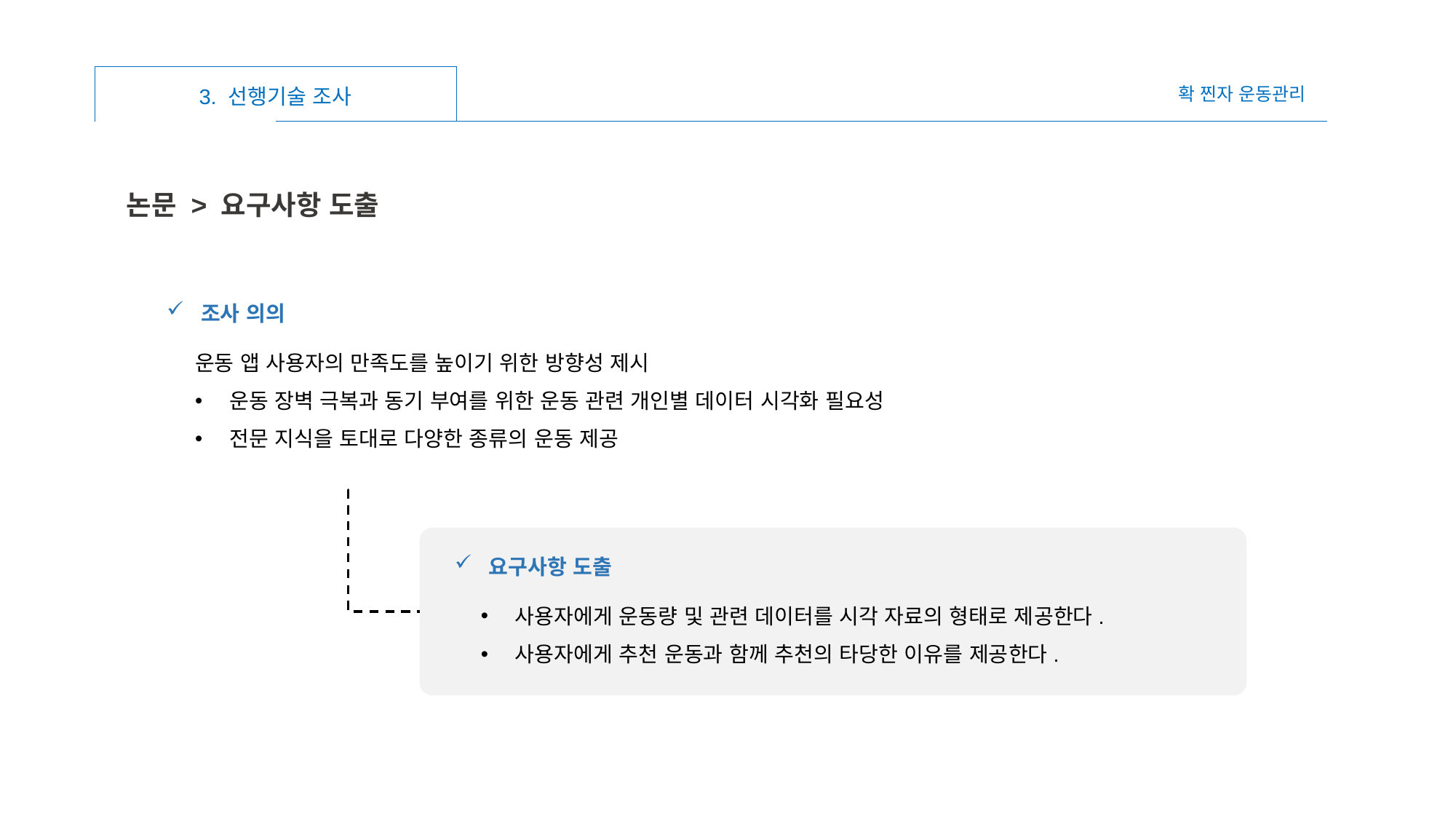

3. 선행기술 조사
확 찐자 운동관리
논문 > 요구사항 도출
조사 의의
운동 앱 사용자의 만족도를 높이기 위한 방향성 제시
운동 장벽 극복과 동기 부여를 위한 운동 관련 개인별 데이터 시각화 필요성
전문 지식을 토대로 다양한 종류의 운동 제공

요구사항 도출
사용자에게 운동량 및 관련 데이터를 시각 자료의 형태로 제공한다.
사용자에게 추천 운동과 함께 추천의 타당한 이유를 제공한다.